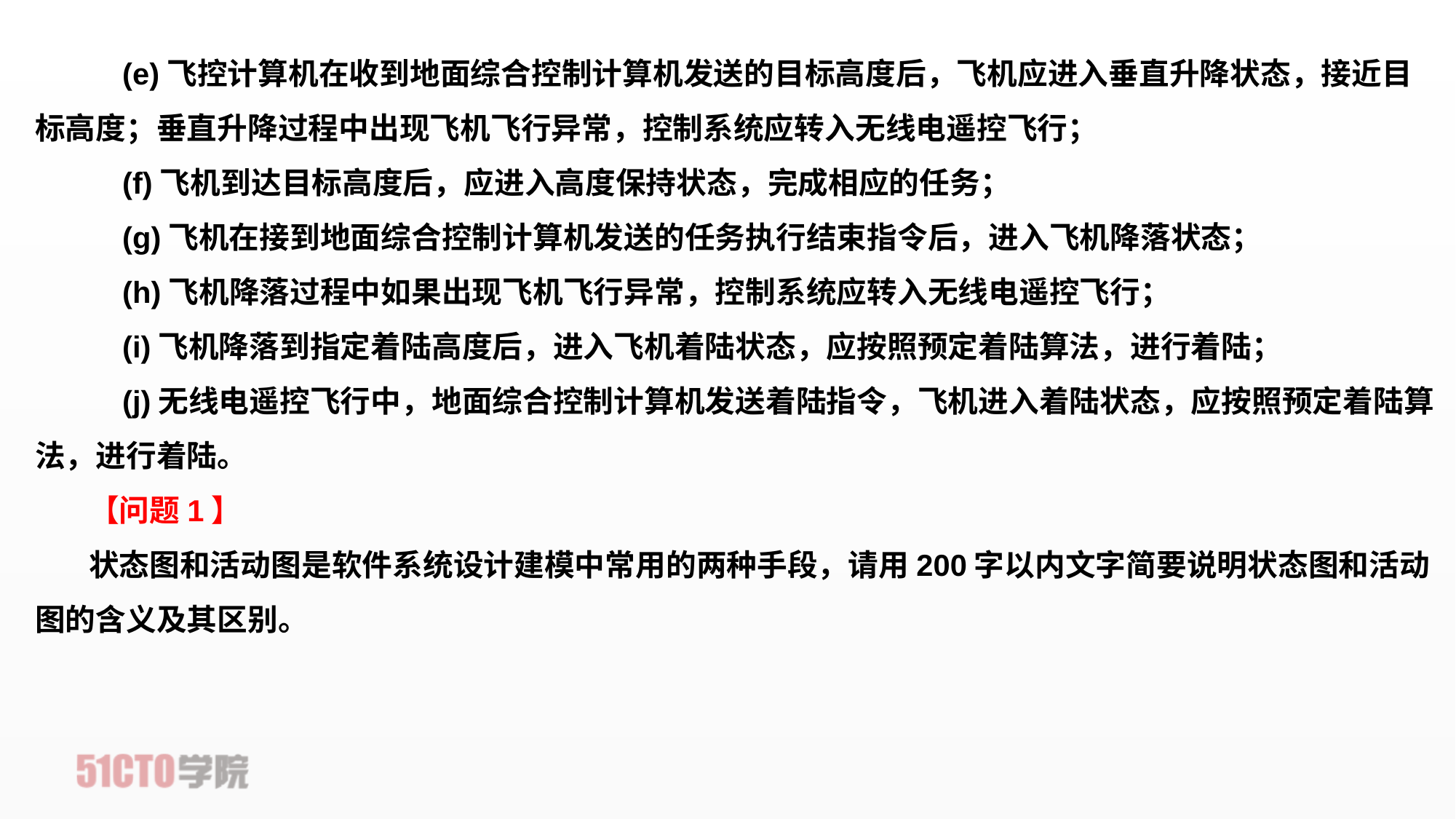

(e)飞控计算机在收到地面综合控制计算机发送的目标高度后，飞机应进入垂直升降状态，接近目标高度；垂直升降过程中出现飞机飞行异常，控制系统应转入无线电遥控飞行；
    (f)飞机到达目标高度后，应进入高度保持状态，完成相应的任务；
    (g)飞机在接到地面综合控制计算机发送的任务执行结束指令后，进入飞机降落状态；
    (h)飞机降落过程中如果出现飞机飞行异常，控制系统应转入无线电遥控飞行；
    (i)飞机降落到指定着陆高度后，进入飞机着陆状态，应按照预定着陆算法，进行着陆；
    (j)无线电遥控飞行中，地面综合控制计算机发送着陆指令，飞机进入着陆状态，应按照预定着陆算法，进行着陆。
【问题1】
状态图和活动图是软件系统设计建模中常用的两种手段，请用200字以内文字简要说明状态图和活动图的含义及其区别。